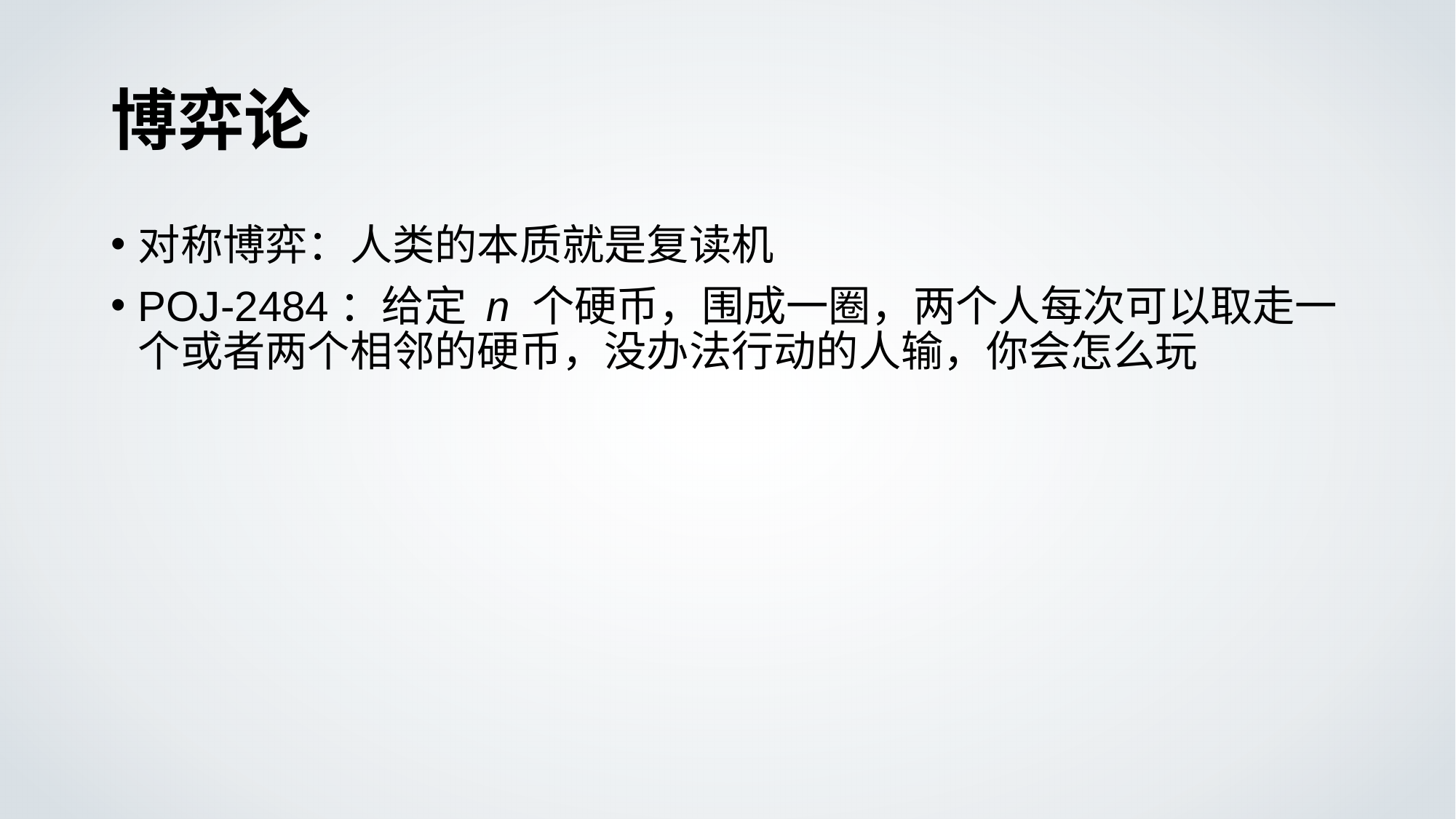

# 博弈论
对称博弈：人类的本质就是复读机
POJ-2484：给定 n 个硬币，围成一圈，两个人每次可以取走一个或者两个相邻的硬币，没办法行动的人输，你会怎么玩